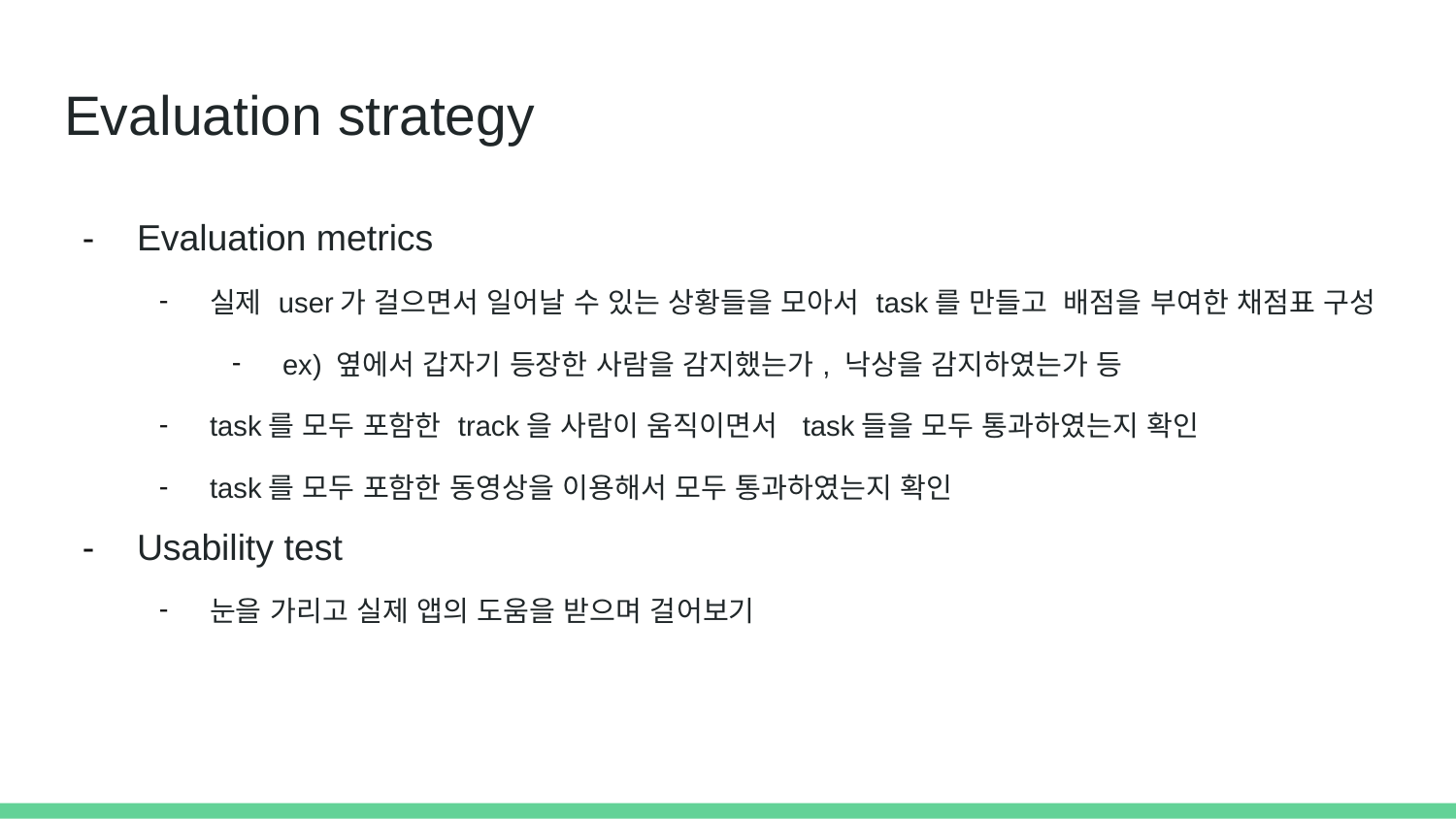

# Evaluation strategy
Evaluation metrics
실제 user가 걸으면서 일어날 수 있는 상황들을 모아서 task를 만들고  배점을 부여한 채점표 구성
ex) 옆에서 갑자기 등장한 사람을 감지했는가, 낙상을 감지하였는가 등
task를 모두 포함한 track을 사람이 움직이면서  task들을 모두 통과하였는지 확인
task를 모두 포함한 동영상을 이용해서 모두 통과하였는지 확인
Usability test
눈을 가리고 실제 앱의 도움을 받으며 걸어보기